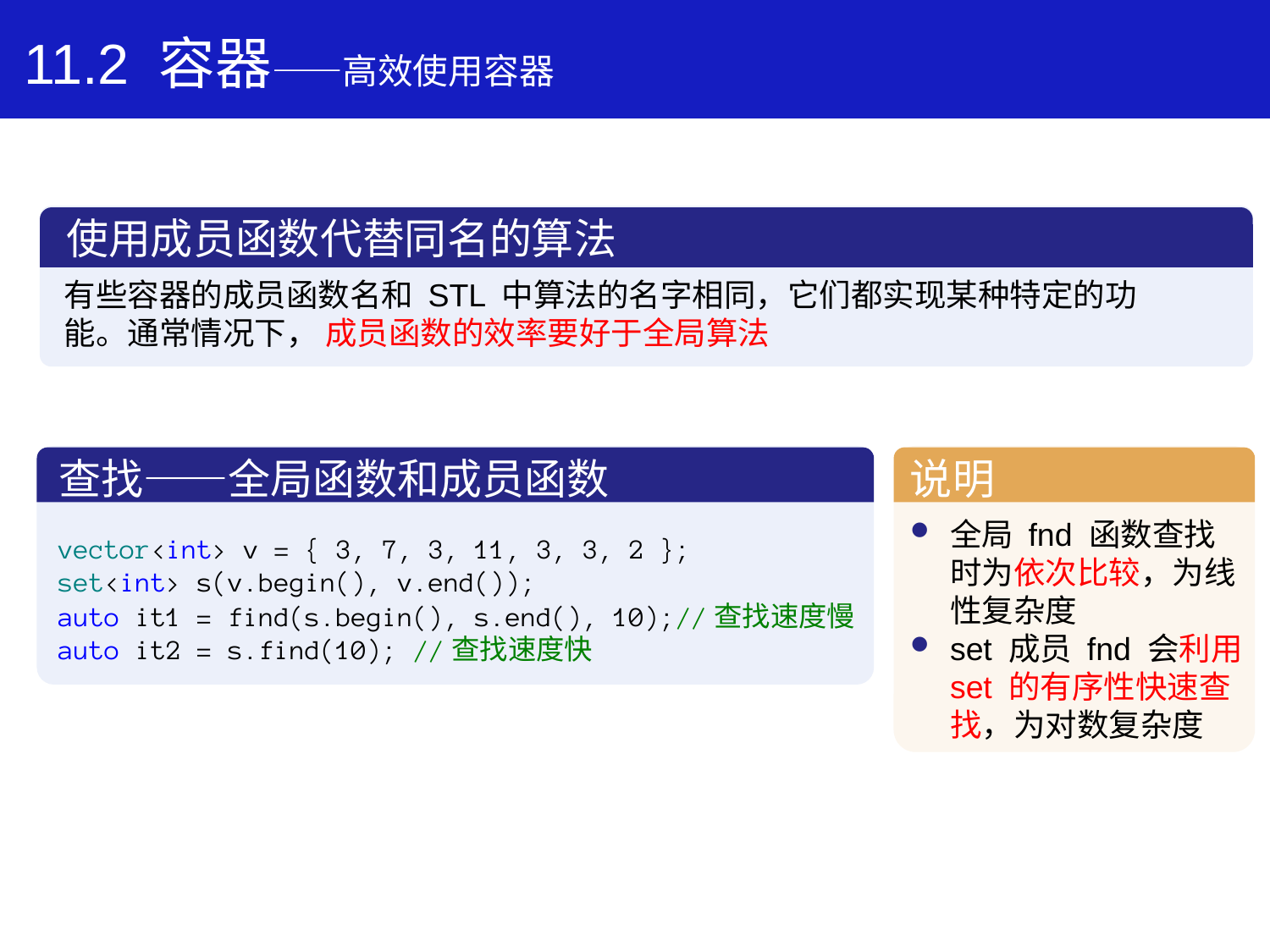

11.2 容器——高效使用容器
使用成员函数代替同名的算法

有些容器的成员函数名和 STL 中算法的名字相同，它们都实现某种特定的功
能。通常情况下， 成员函数的效率要好于全局算法
查找——全局函数和成员函数

说明

全局 fnd 函数查找时为依次比较，为线性复杂度
set 成员 fnd 会利用set 的有序性快速查找，为对数复杂度
vector<int> v = { 3, 7, 3, 11, 3, 3, 2 };
set<int> s(v.begin(), v.end());
auto it1 = find(s.begin(), s.end(), 10);//查找速度慢
auto it2 = s.find(10); //查找速度快
48